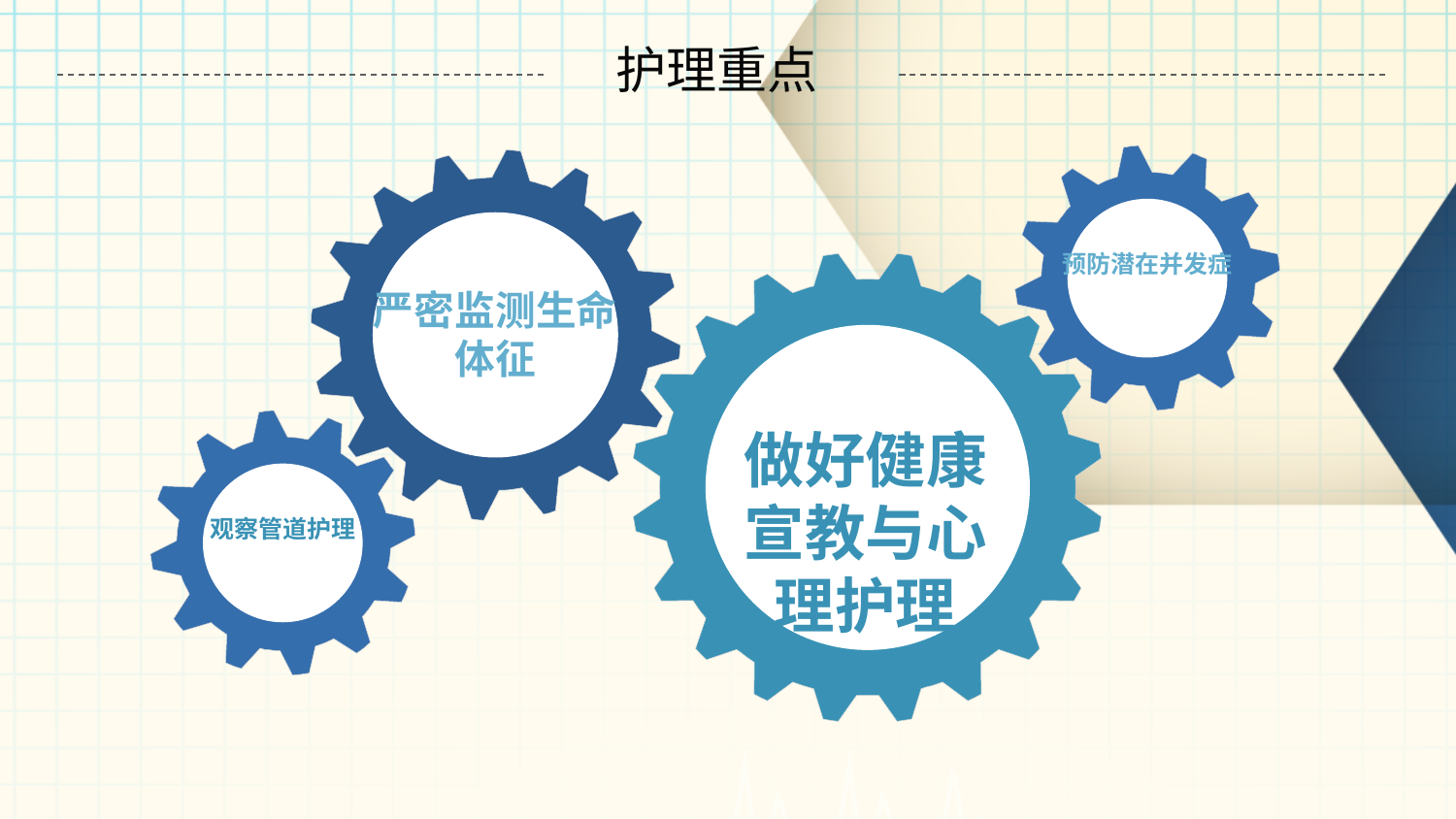

护理重点

预防潜在并发症

严密监测生命体征

做好健康宣教与心理护理
观察管道护理